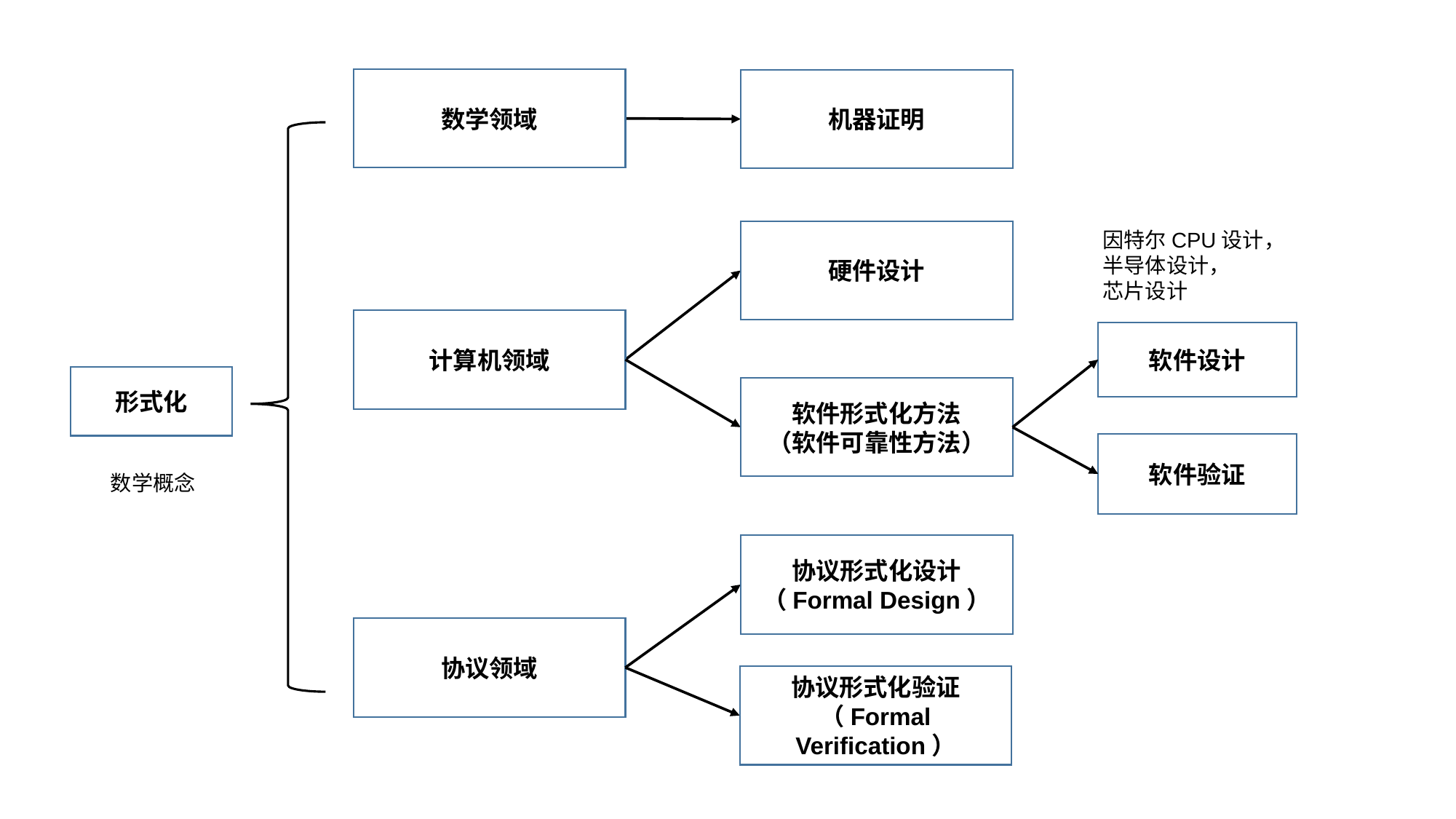

数学领域
机器证明

因特尔CPU设计，
半导体设计，
芯片设计
硬件设计
计算机领域
软件设计
形式化
软件形式化方法
（软件可靠性方法）
软件验证
数学概念
协议形式化设计（Formal Design）
协议领域
协议形式化验证（Formal Verification）